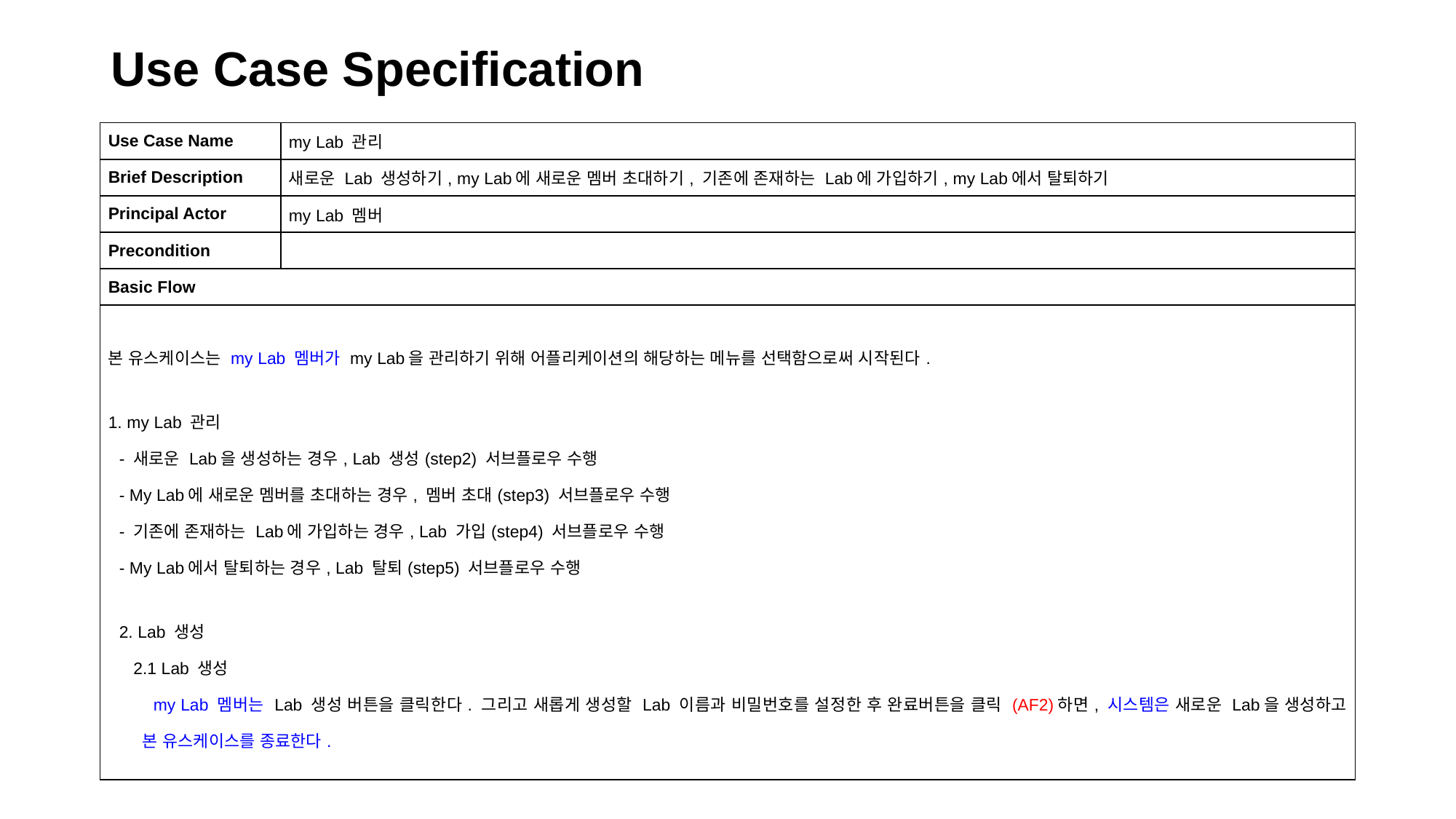

# Use Case Specification
| Use Case Name | my Lab 관리 |
| --- | --- |
| Brief Description | 새로운 Lab 생성하기, my Lab에 새로운 멤버 초대하기, 기존에 존재하는 Lab에 가입하기, my Lab에서 탈퇴하기 |
| Principal Actor | my Lab 멤버 |
| Precondition |  |
| Basic Flow |  |
| 본 유스케이스는 my Lab 멤버가 my Lab을 관리하기 위해 어플리케이션의 해당하는 메뉴를 선택함으로써 시작된다.   1. my Lab 관리 - 새로운 Lab을 생성하는 경우, Lab 생성(step2) 서브플로우 수행 - My Lab에 새로운 멤버를 초대하는 경우, 멤버 초대(step3) 서브플로우 수행 - 기존에 존재하는 Lab에 가입하는 경우, Lab 가입(step4) 서브플로우 수행 - My Lab에서 탈퇴하는 경우, Lab 탈퇴(step5) 서브플로우 수행 2. Lab 생성 2.1 Lab 생성 my Lab 멤버는 Lab 생성 버튼을 클릭한다. 그리고 새롭게 생성할 Lab 이름과 비밀번호를 설정한 후 완료버튼을 클릭 (AF2)하면, 시스템은 새로운 Lab을 생성하고 본 유스케이스를 종료한다. |  |